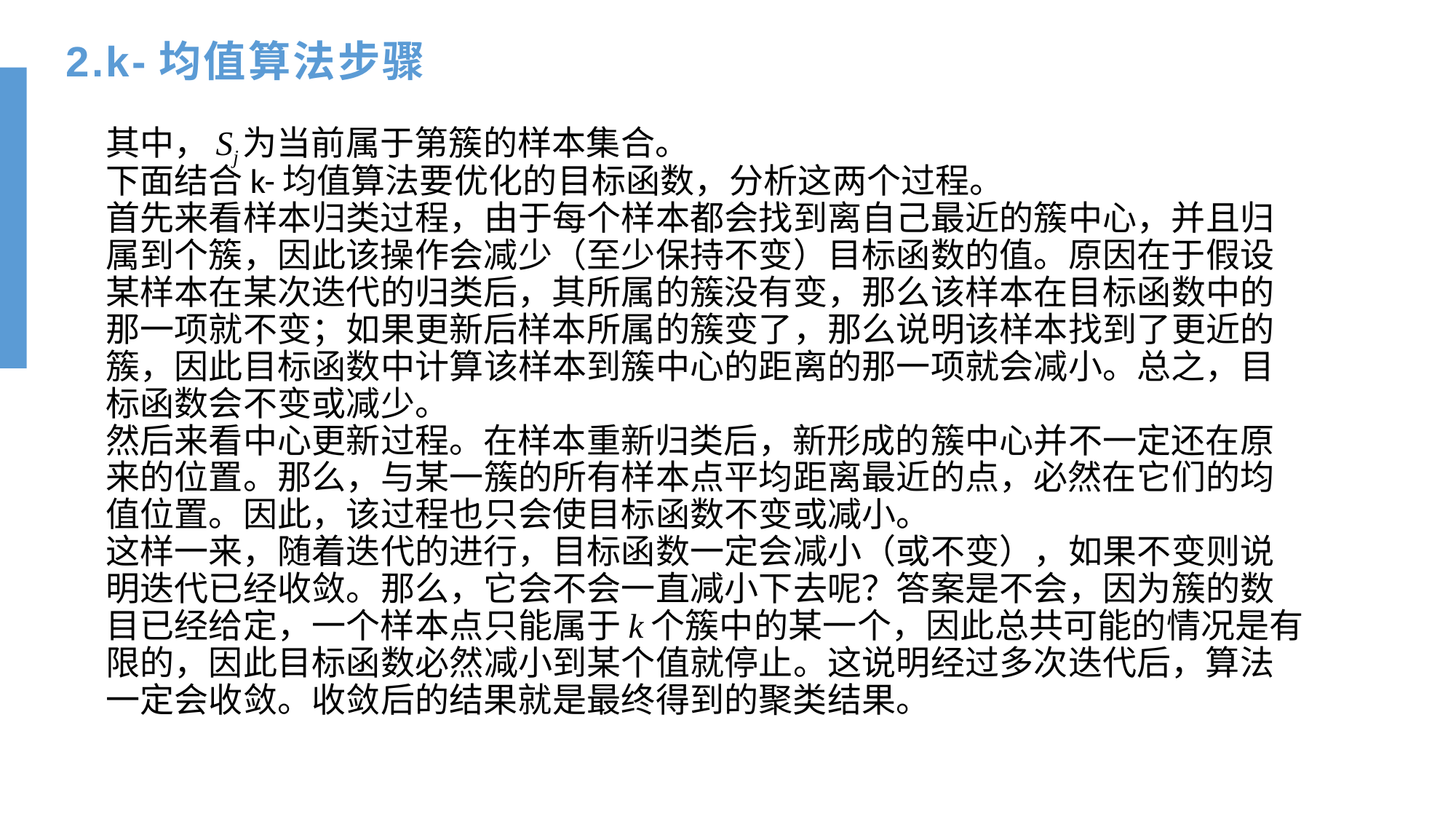

2.k-均值算法步骤

# 其中，Sj为当前属于第簇的样本集合。 下面结合k-均值算法要优化的目标函数，分析这两个过程。 首先来看样本归类过程，由于每个样本都会找到离自己最近的簇中心，并且归属到个簇，因此该操作会减少（至少保持不变）目标函数的值。原因在于假设某样本在某次迭代的归类后，其所属的簇没有变，那么该样本在目标函数中的那一项就不变；如果更新后样本所属的簇变了，那么说明该样本找到了更近的簇，因此目标函数中计算该样本到簇中心的距离的那一项就会减小。总之，目标函数会不变或减少。 然后来看中心更新过程。在样本重新归类后，新形成的簇中心并不一定还在原来的位置。那么，与某一簇的所有样本点平均距离最近的点，必然在它们的均值位置。因此，该过程也只会使目标函数不变或减小。 这样一来，随着迭代的进行，目标函数一定会减小（或不变），如果不变则说明迭代已经收敛。那么，它会不会一直减小下去呢？答案是不会，因为簇的数目已经给定，一个样本点只能属于k个簇中的某一个，因此总共可能的情况是有限的，因此目标函数必然减小到某个值就停止。这说明经过多次迭代后，算法一定会收敛。收敛后的结果就是最终得到的聚类结果。